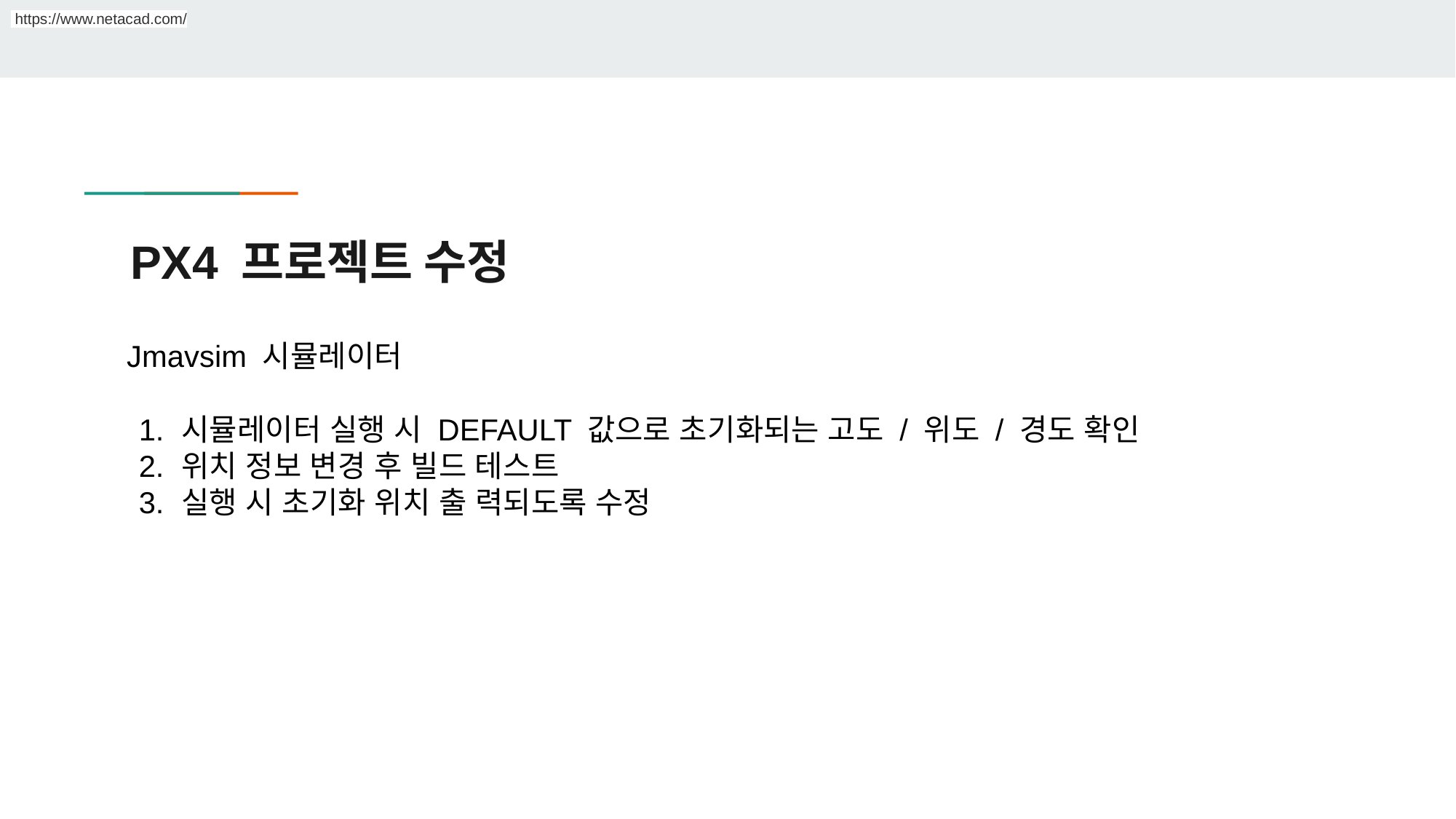

https://www.netacad.com/
# PX4 프로젝트 수정
Jmavsim 시뮬레이터

시뮬레이터 실행 시 DEFAULT 값으로 초기화되는 고도 / 위도 / 경도 확인
위치 정보 변경 후 빌드 테스트
실행 시 초기화 위치 출 력되도록 수정